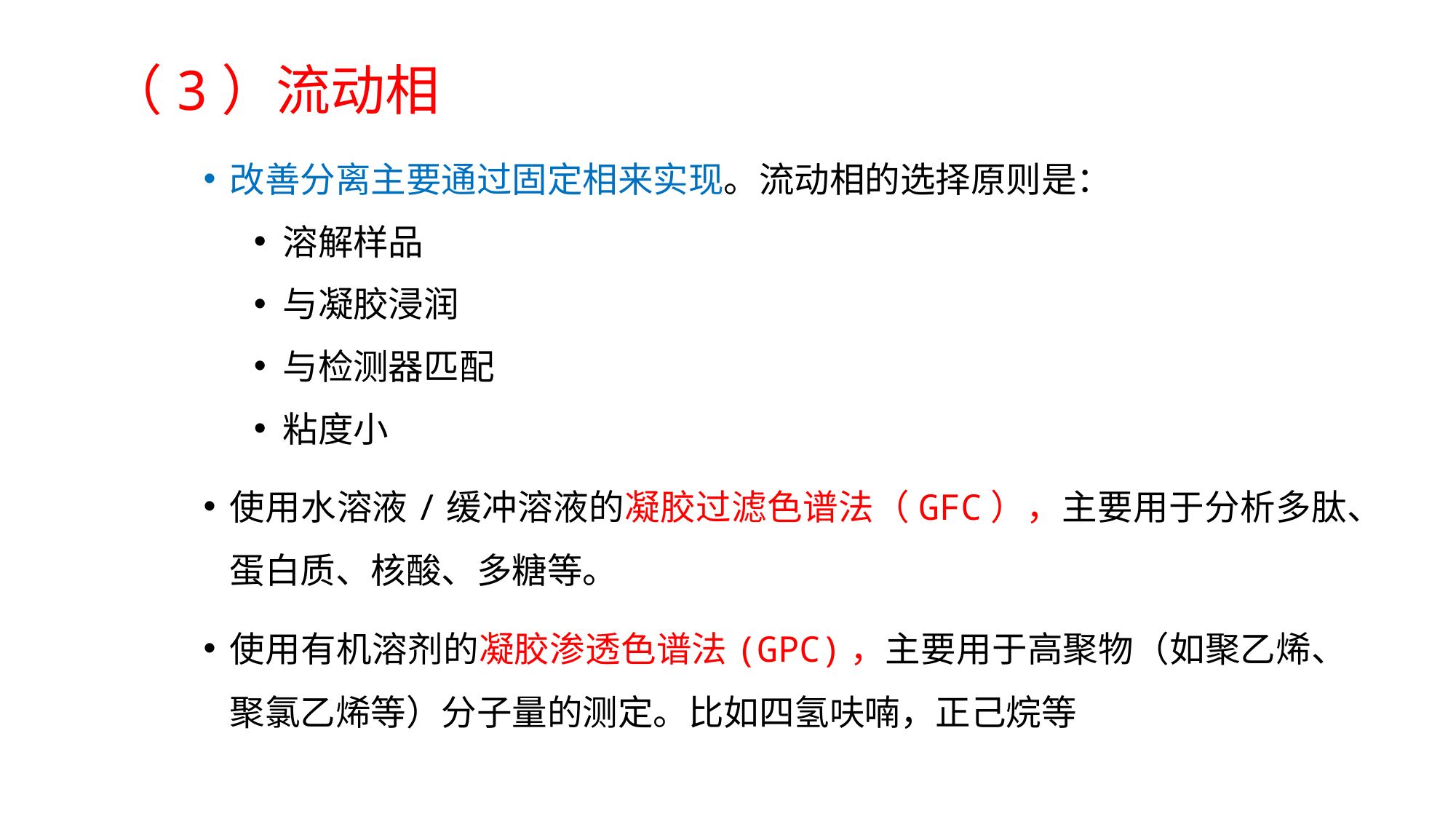

（3）流动相
改善分离主要通过固定相来实现。流动相的选择原则是：
溶解样品
与凝胶浸润
与检测器匹配
粘度小
使用水溶液/缓冲溶液的凝胶过滤色谱法（GFC），主要用于分析多肽、蛋白质、核酸、多糖等。
使用有机溶剂的凝胶渗透色谱法(GPC)，主要用于高聚物（如聚乙烯、聚氯乙烯等）分子量的测定。比如四氢呋喃，正己烷等